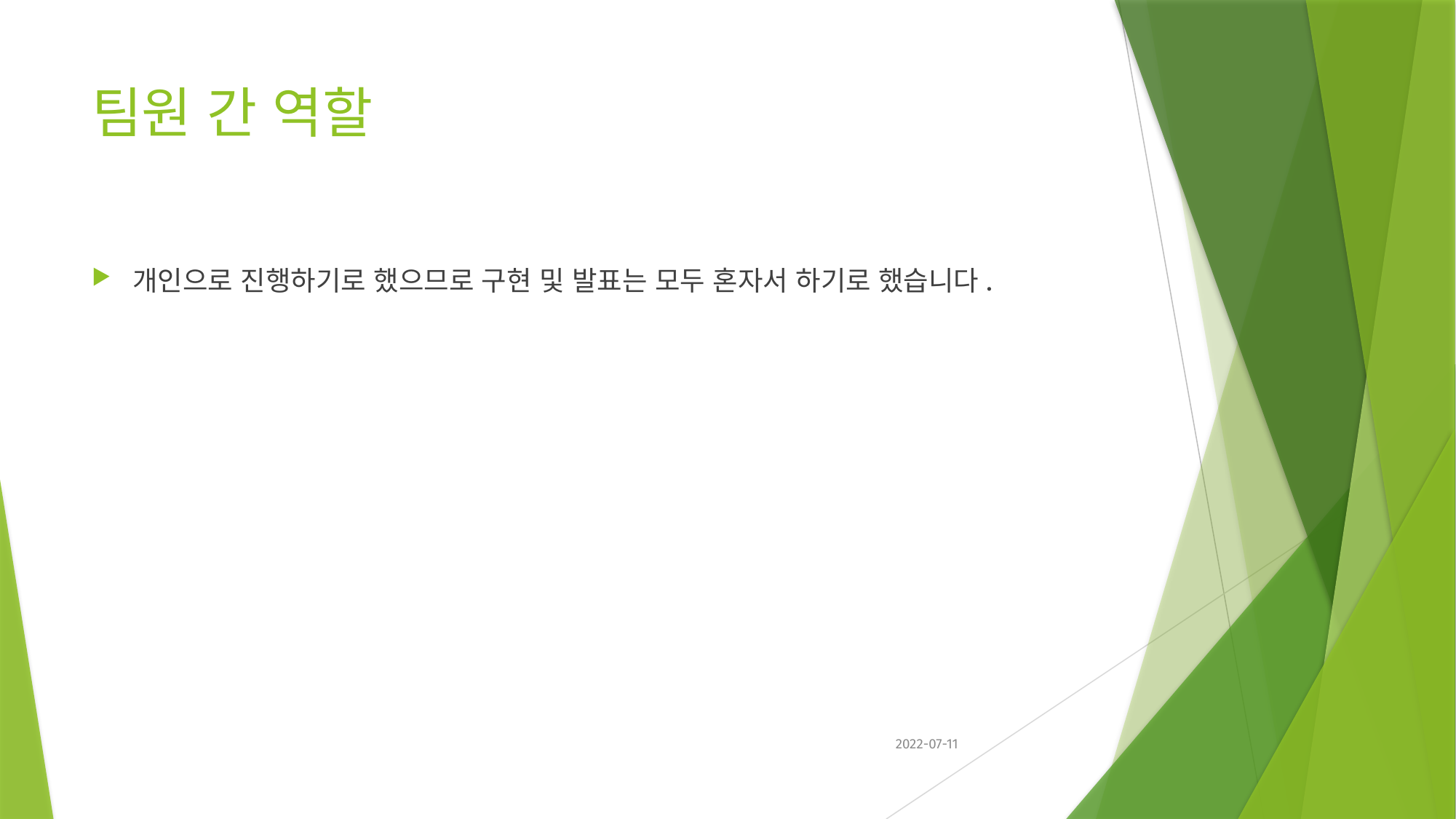

# 팀원 간 역할
개인으로 진행하기로 했으므로 구현 및 발표는 모두 혼자서 하기로 했습니다.
2022-07-11